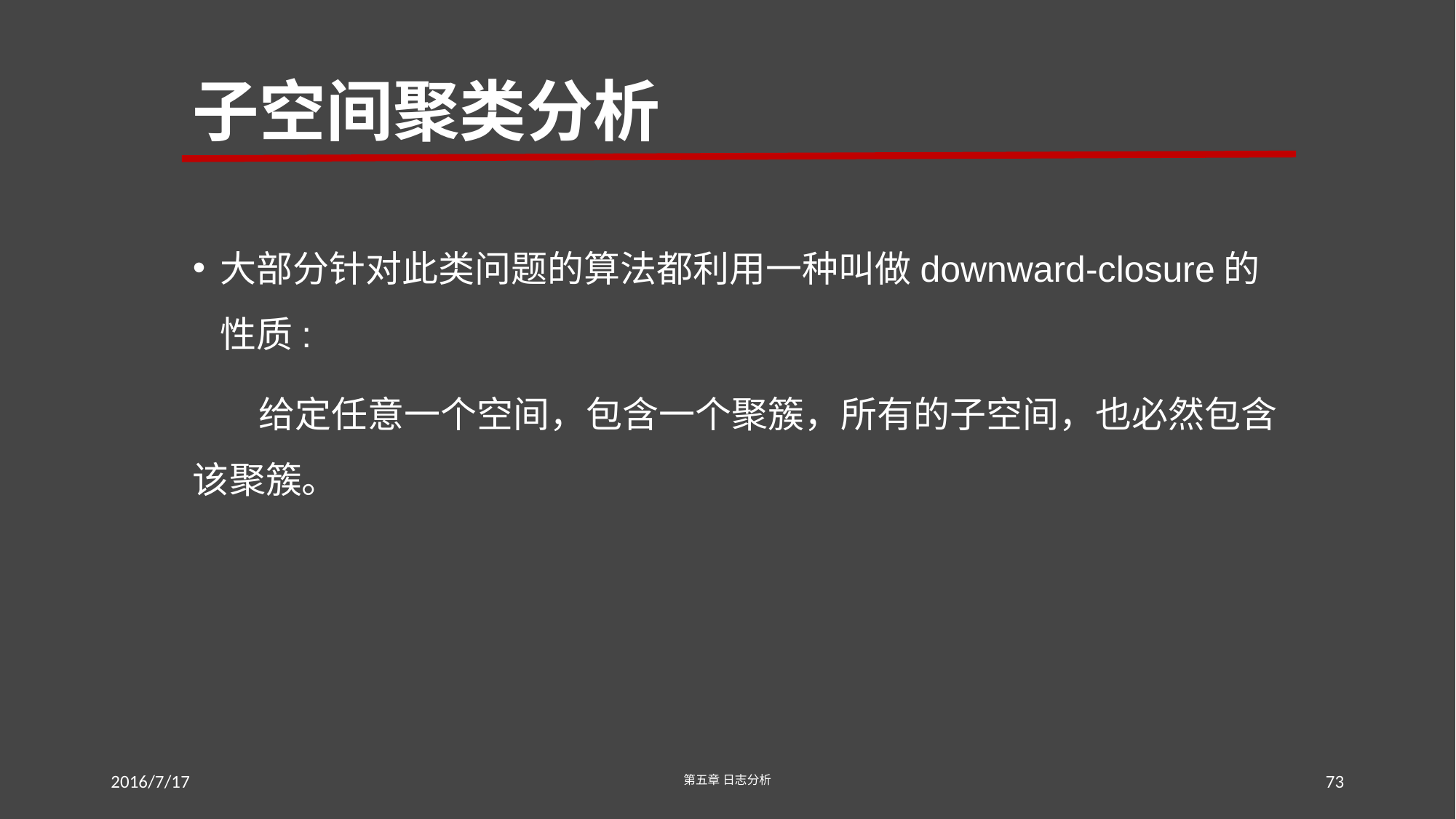

# 子空间聚类分析
大部分针对此类问题的算法都利用一种叫做downward-closure的性质:
       给定任意一个空间，包含一个聚簇，所有的子空间，也必然包含该聚簇。

2016/7/17
第五章 日志分析
73